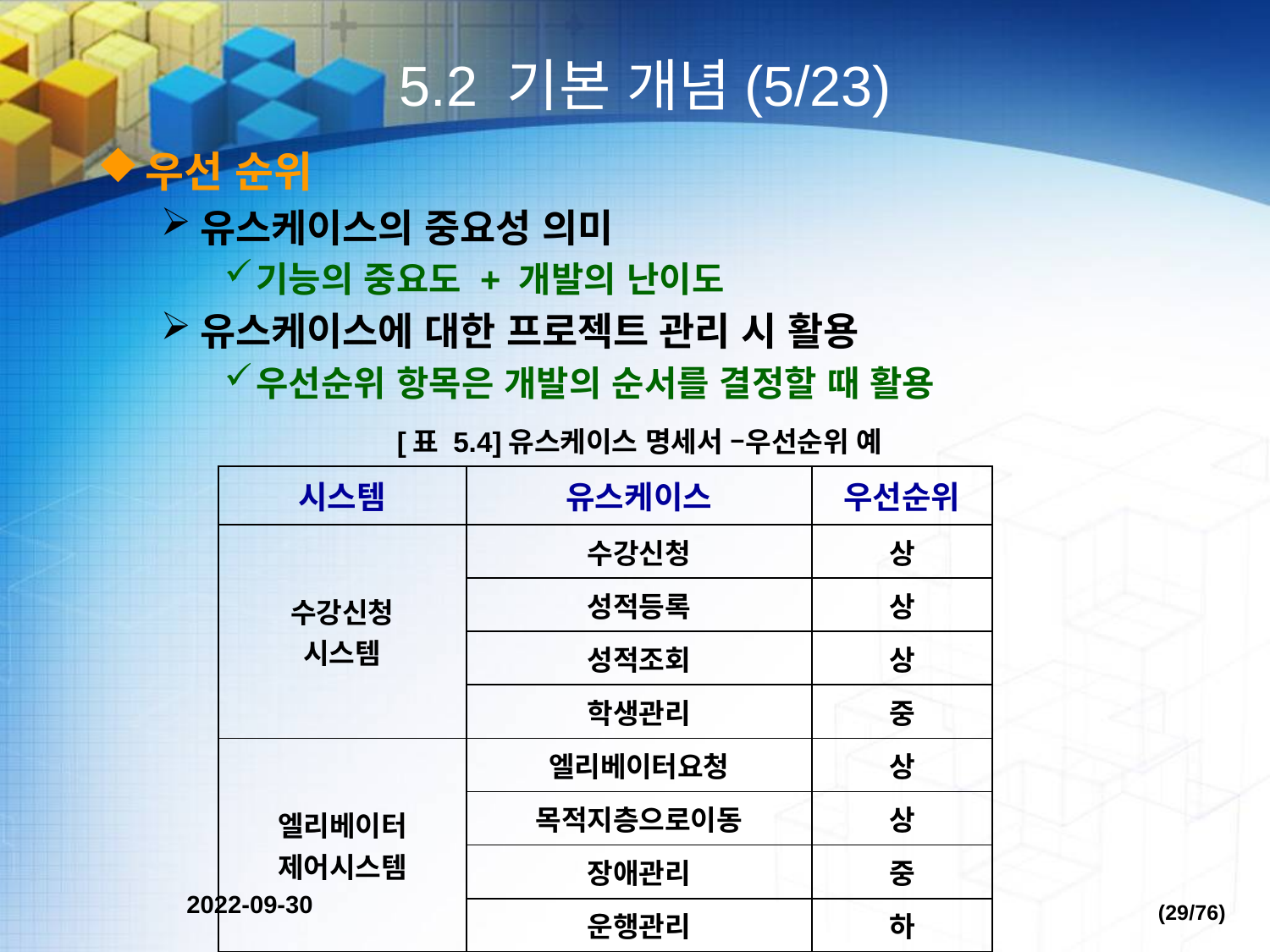

# 5.2 기본 개념(5/23)
우선 순위
유스케이스의 중요성 의미
기능의 중요도 + 개발의 난이도
유스케이스에 대한 프로젝트 관리 시 활용
우선순위 항목은 개발의 순서를 결정할 때 활용
[표 5.4]유스케이스 명세서 –우선순위 예
| 시스템 | 유스케이스 | 우선순위 |
| --- | --- | --- |
| 수강신청 시스템 | 수강신청 | 상 |
|  | 성적등록 | 상 |
|  | 성적조회 | 상 |
|  | 학생관리 | 중 |
| 엘리베이터 제어시스템 | 엘리베이터요청 | 상 |
|  | 목적지층으로이동 | 상 |
|  | 장애관리 | 중 |
|  | 운행관리 | 하 |
(29/76)
2022-09-30